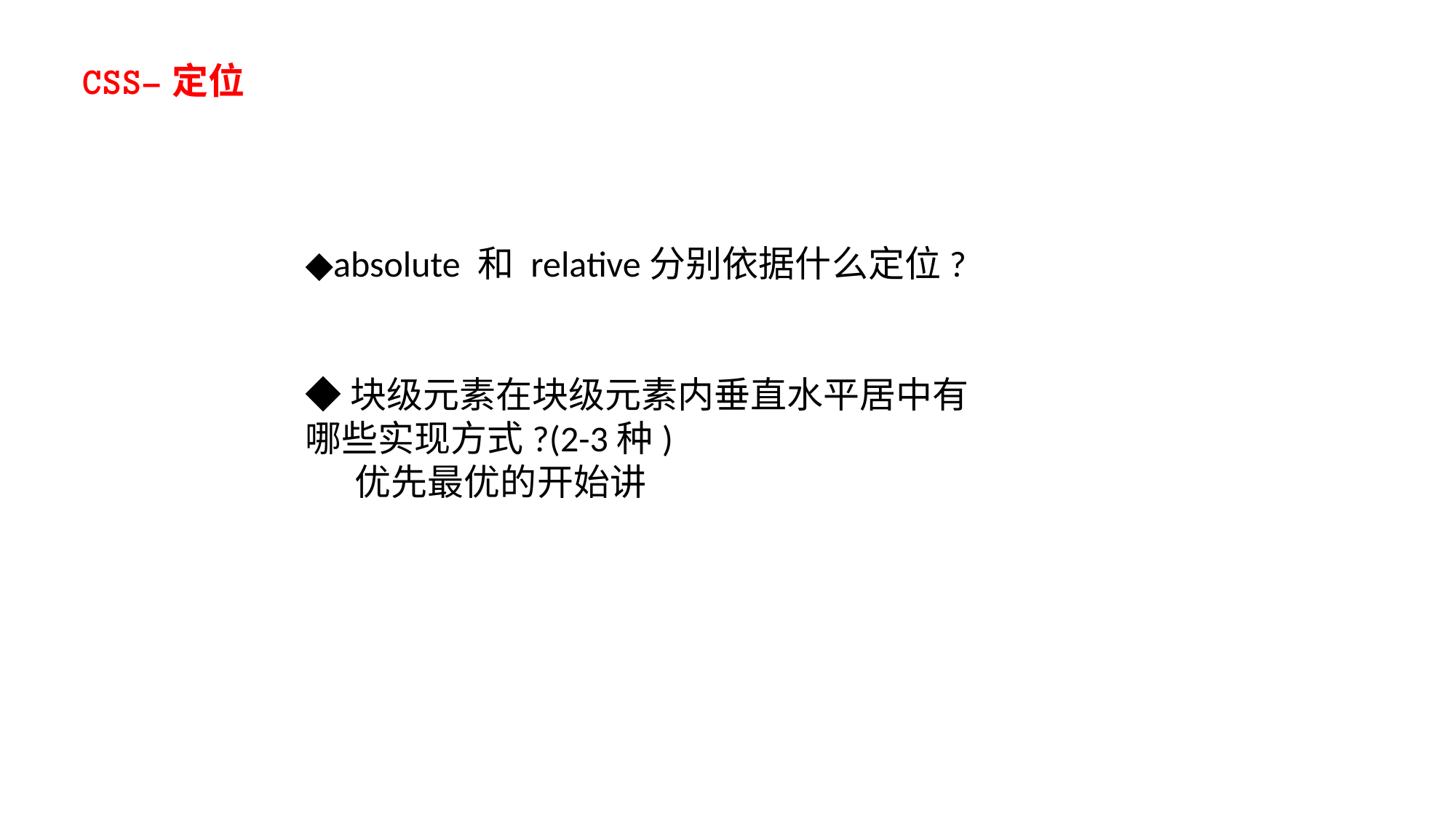

CSS-定位
◆absolute 和 relative分别依据什么定位?

◆块级元素在块级元素内垂直水平居中有哪些实现方式?(2-3种)
     优先最优的开始讲